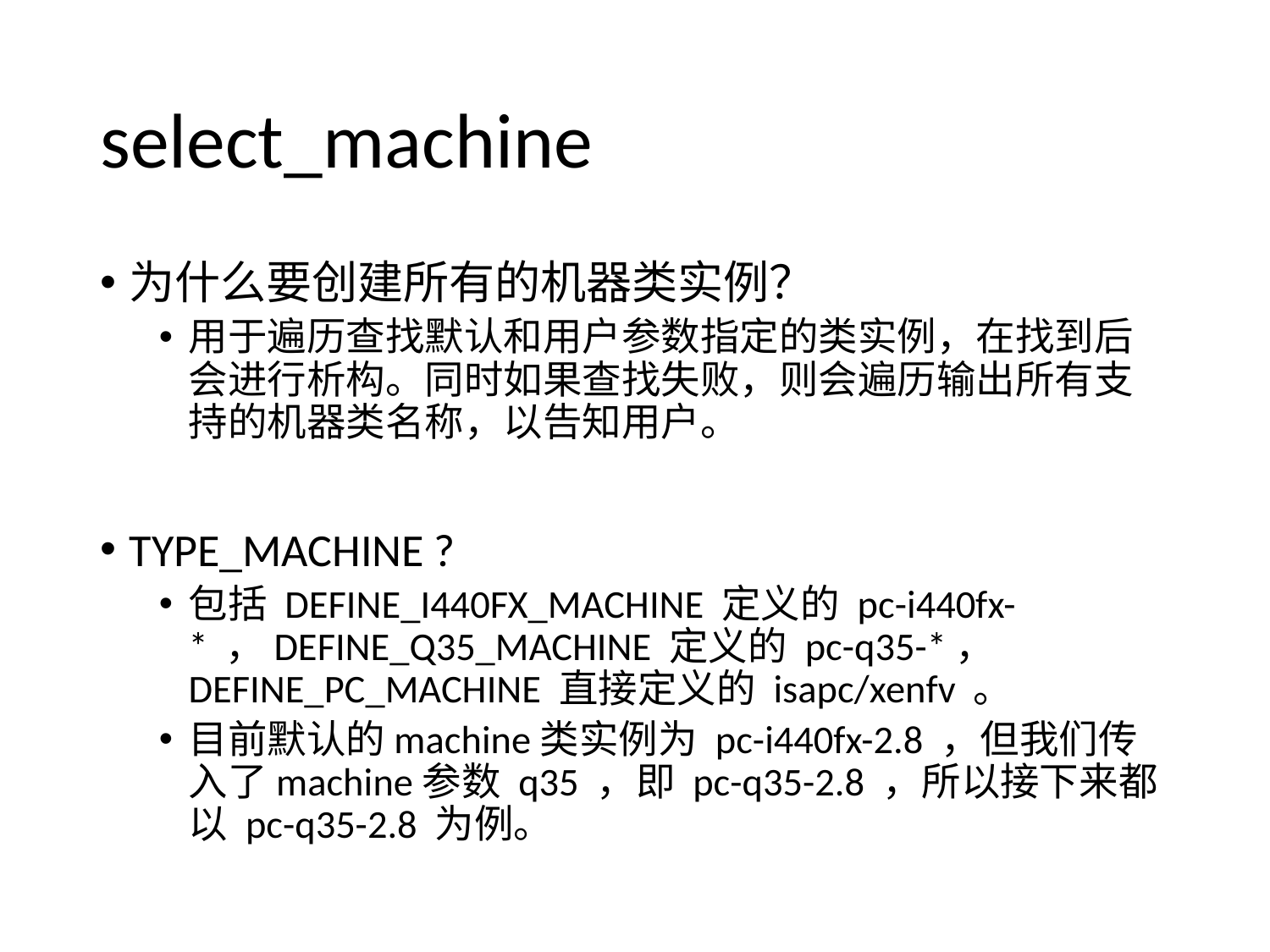

# select_machine
为什么要创建所有的机器类实例？
用于遍历查找默认和用户参数指定的类实例，在找到后会进行析构。同时如果查找失败，则会遍历输出所有支持的机器类名称，以告知用户。

TYPE_MACHINE ?
包括 DEFINE_I440FX_MACHINE 定义的 pc-i440fx-* ，DEFINE_Q35_MACHINE 定义的 pc-q35-*， DEFINE_PC_MACHINE 直接定义的 isapc/xenfv 。
目前默认的machine类实例为 pc-i440fx-2.8 ，但我们传入了machine参数 q35 ，即 pc-q35-2.8 ，所以接下来都以 pc-q35-2.8 为例。